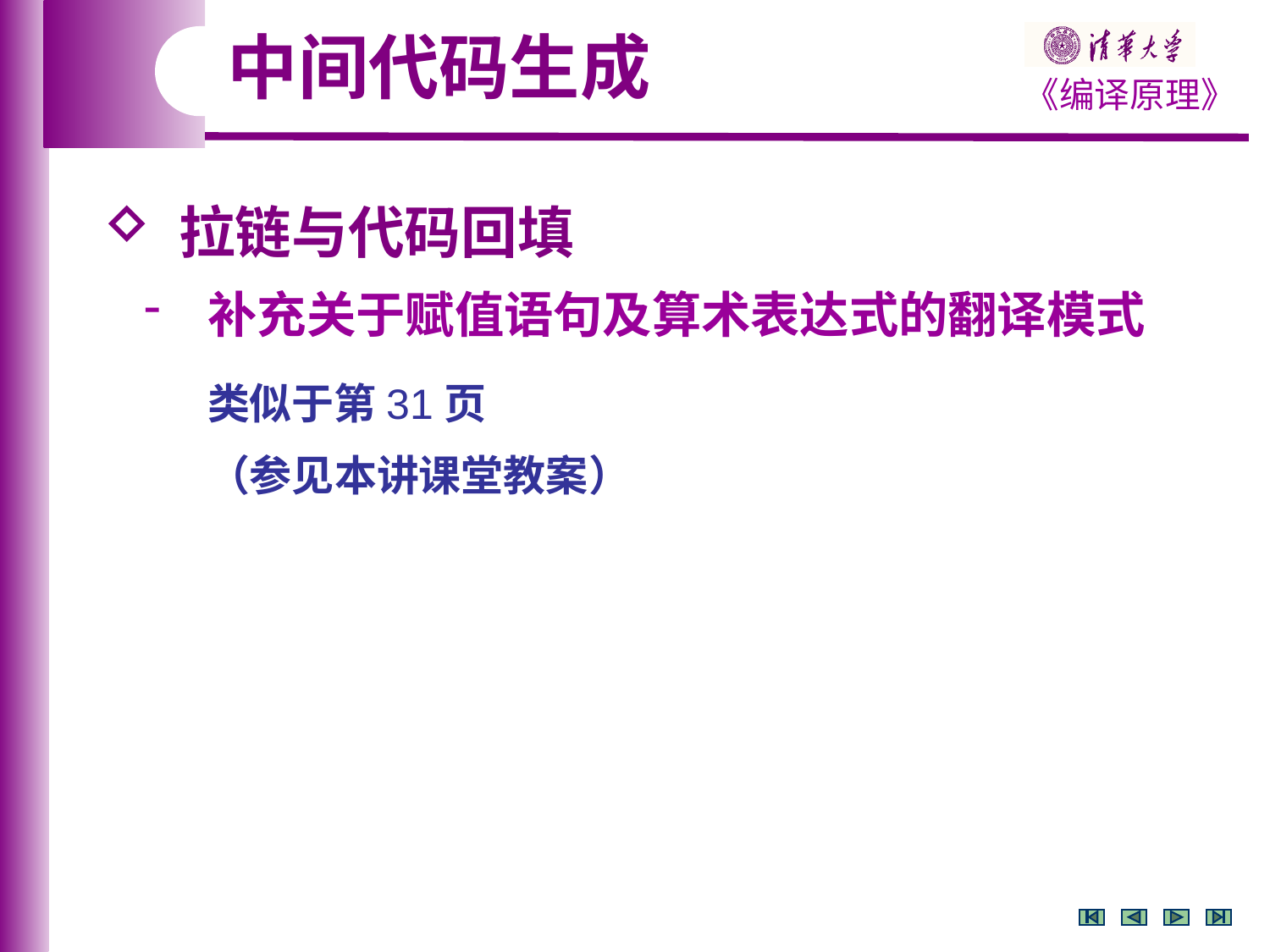

中间代码生成
 拉链与代码回填
  补充关于赋值语句及算术表达式的翻译模式
类似于第31页

（参见本讲课堂教案）